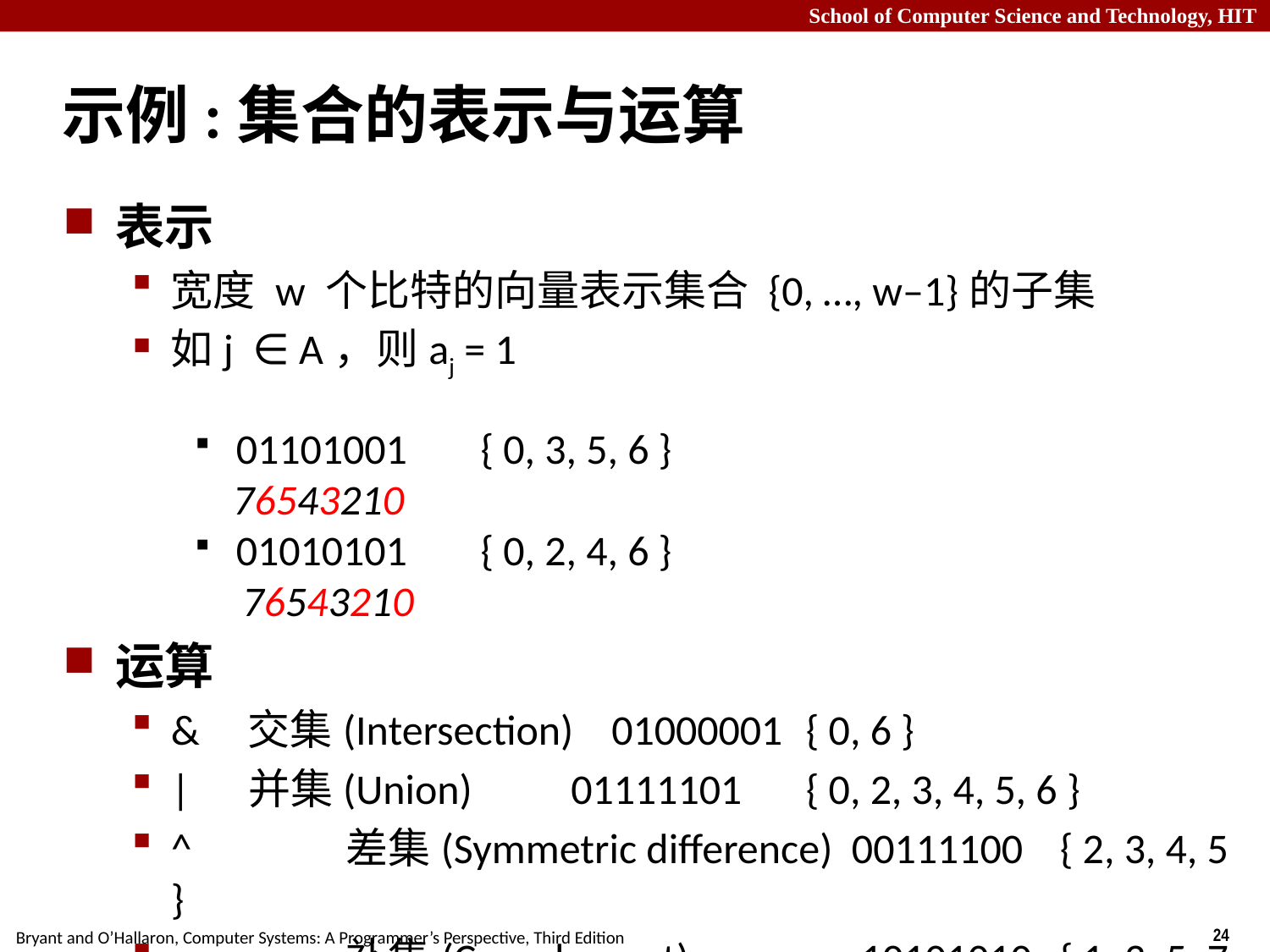

# 示例:集合的表示与运算
表示
宽度 w 个比特的向量表示集合 {0, …, w–1}的子集
如j  ∈ A，则aj = 1

 01101001	{ 0, 3, 5, 6 }
    76543210
 01010101	{ 0, 2, 4, 6 }
     76543210
运算
&    交集(Intersection)    01000001	{ 0, 6 }
|     并集(Union)  	  01111101	{ 0, 2, 3, 4, 5, 6 }
^	    差集(Symmetric difference)  00111100	{ 2, 3, 4, 5 }
~	    补集(Complement)                  10101010	{ 1, 3, 5, 7 }